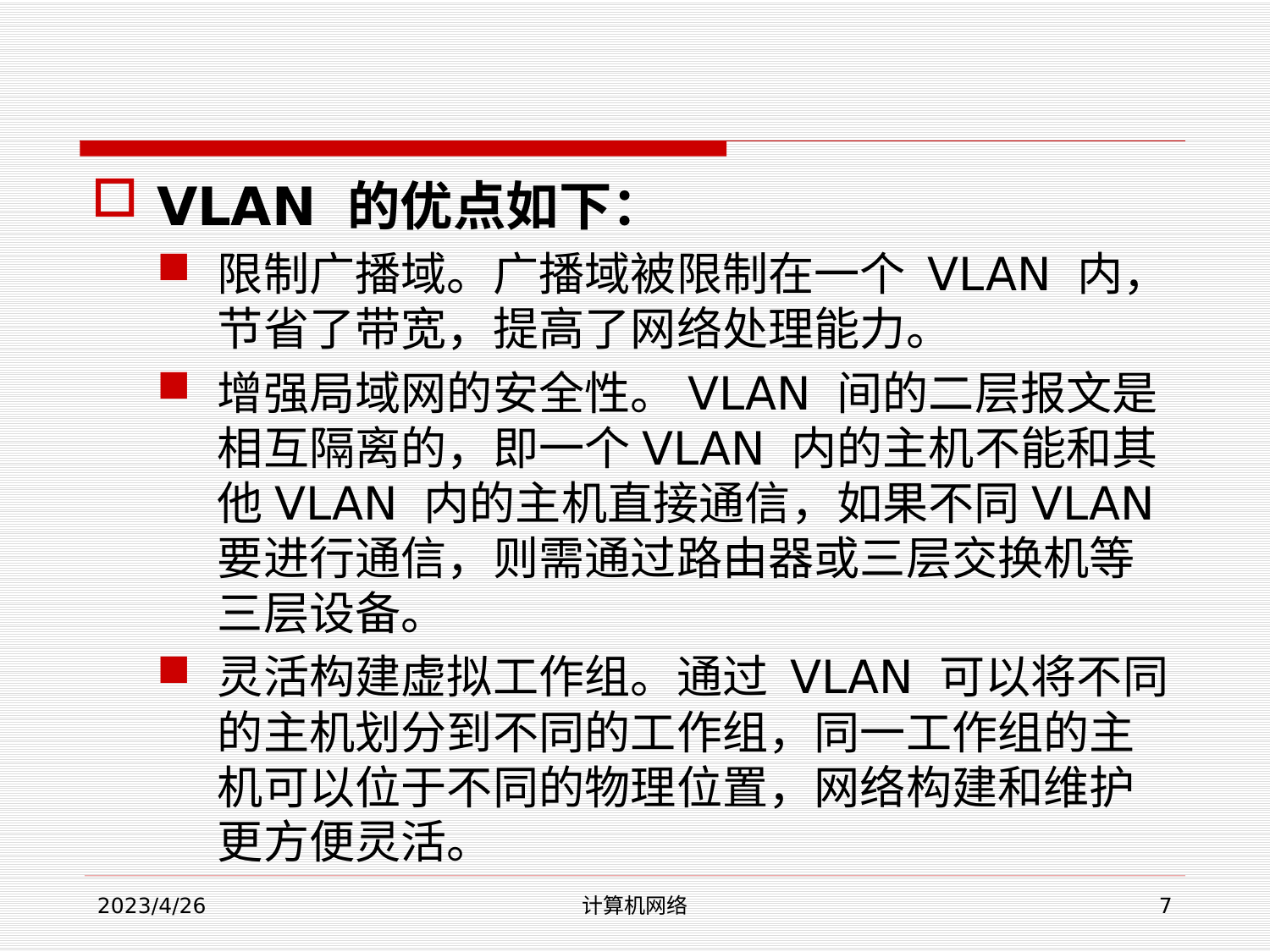

#
VLAN 的优点如下：
限制广播域。广播域被限制在一个 VLAN 内，节省了带宽，提高了网络处理能力。
增强局域网的安全性。VLAN 间的二层报文是相互隔离的，即一个VLAN 内的主机不能和其他VLAN 内的主机直接通信，如果不同VLAN 要进行通信，则需通过路由器或三层交换机等三层设备。
灵活构建虚拟工作组。通过 VLAN 可以将不同的主机划分到不同的工作组，同一工作组的主机可以位于不同的物理位置，网络构建和维护更方便灵活。
2023/4/26
计算机网络
7